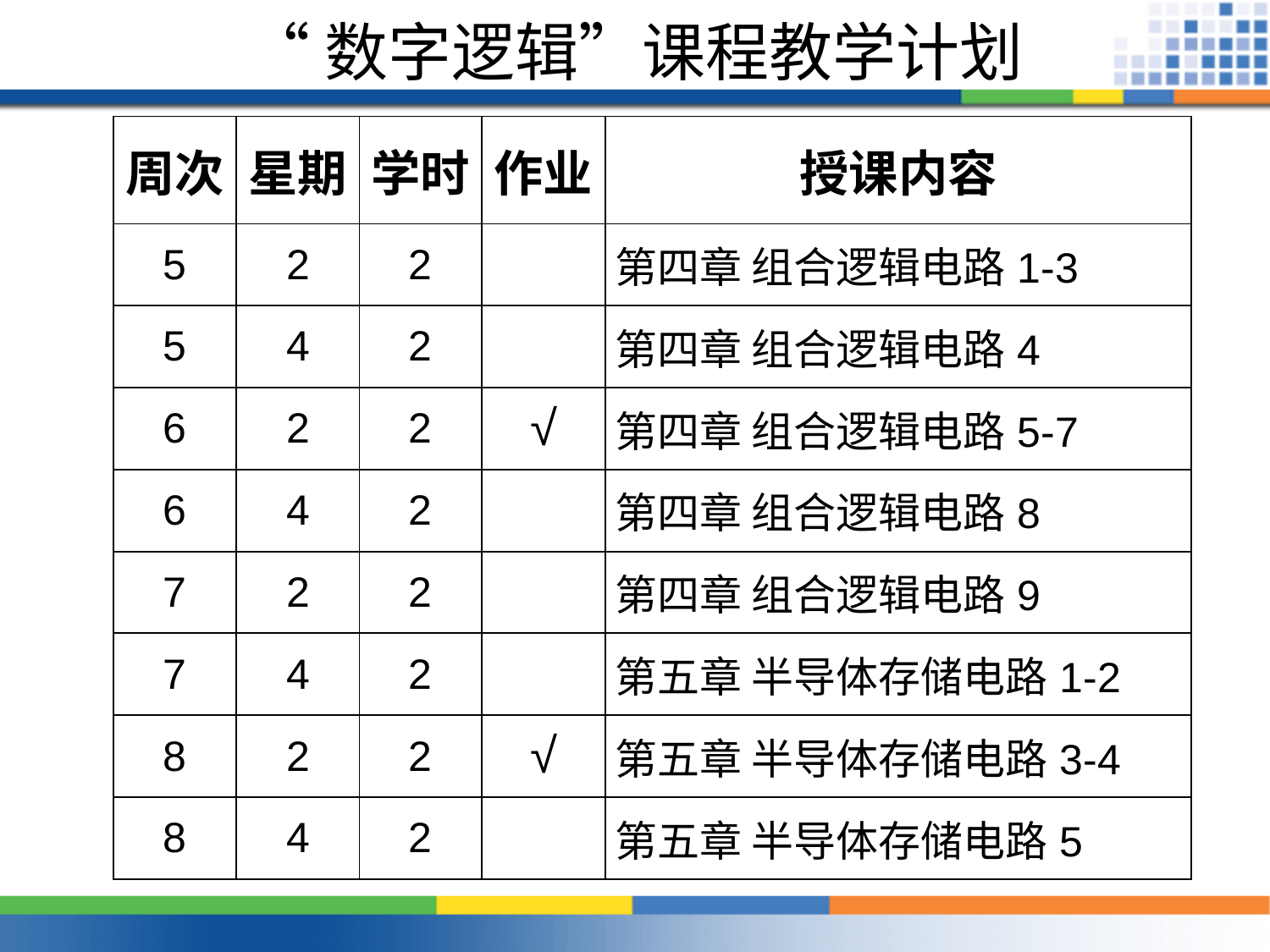

# “数字逻辑”课程教学计划
| 周次 | 星期 | 学时 | 作业 | 授课内容 |
| --- | --- | --- | --- | --- |
| 5 | 2 | 2 |  | 第四章 组合逻辑电路1-3 |
| 5 | 4 | 2 |  | 第四章 组合逻辑电路4 |
| 6 | 2 | 2 | √ | 第四章 组合逻辑电路5-7 |
| 6 | 4 | 2 |  | 第四章 组合逻辑电路8 |
| 7 | 2 | 2 |  | 第四章 组合逻辑电路9 |
| 7 | 4 | 2 |  | 第五章 半导体存储电路1-2 |
| 8 | 2 | 2 | √ | 第五章 半导体存储电路3-4 |
| 8 | 4 | 2 |  | 第五章 半导体存储电路5 |